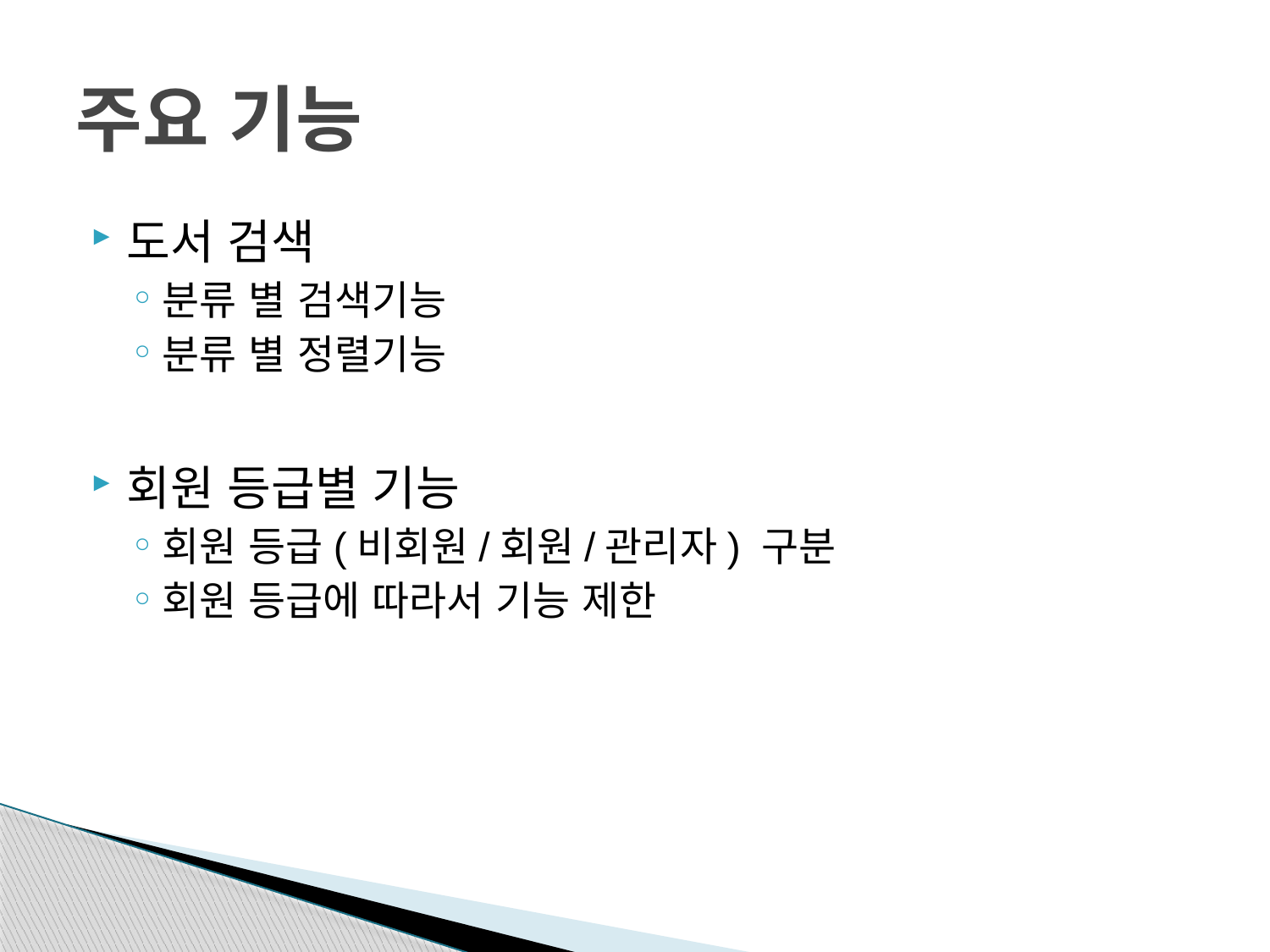

# 주요 기능
도서 검색
분류 별 검색기능
분류 별 정렬기능

회원 등급별 기능
회원 등급(비회원/회원/관리자) 구분
회원 등급에 따라서 기능 제한